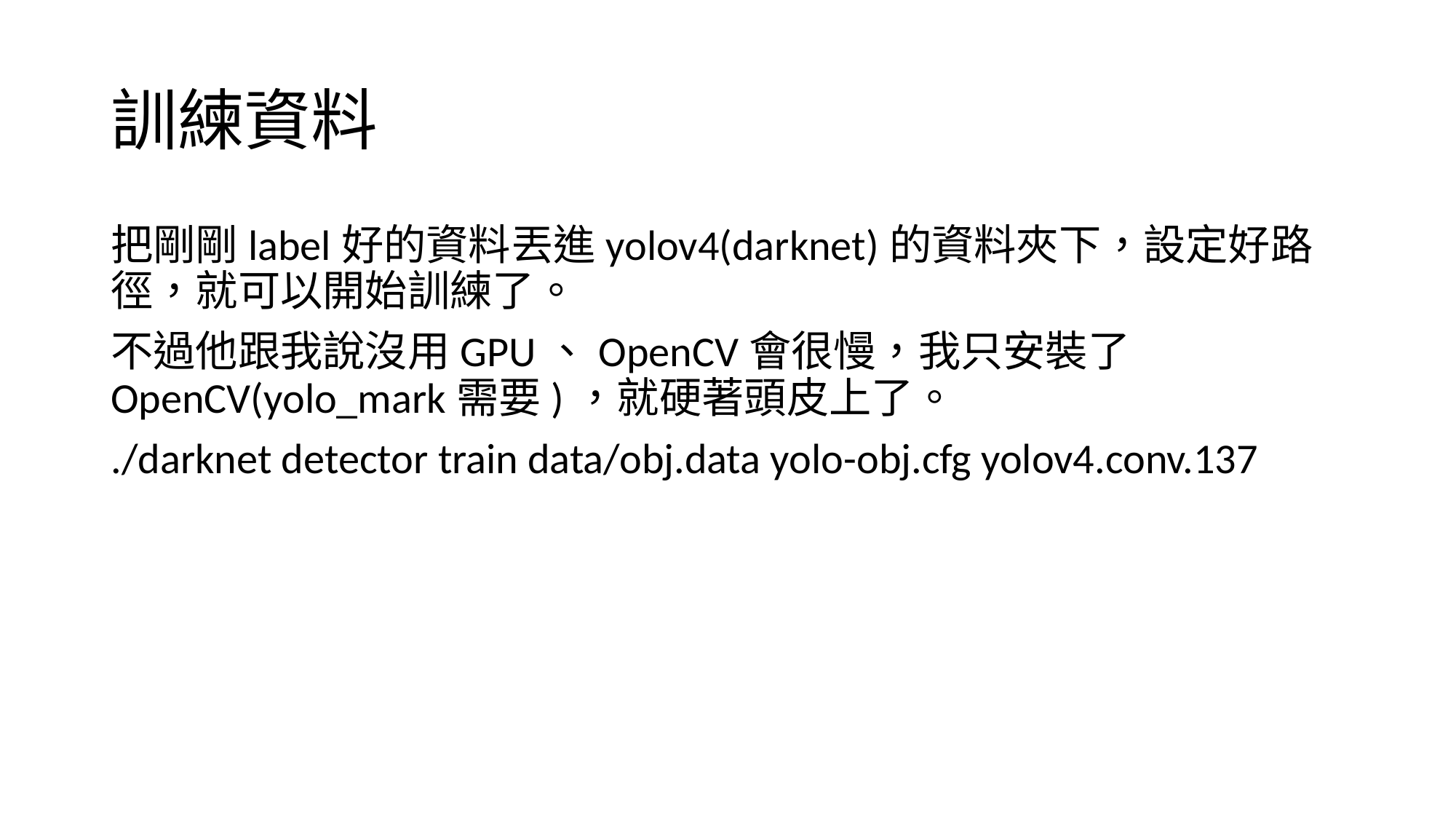

# 訓練資料
把剛剛label好的資料丟進yolov4(darknet)的資料夾下，設定好路徑，就可以開始訓練了。
不過他跟我說沒用GPU、OpenCV會很慢，我只安裝了OpenCV(yolo_mark需要)，就硬著頭皮上了。
./darknet detector train data/obj.data yolo-obj.cfg yolov4.conv.137